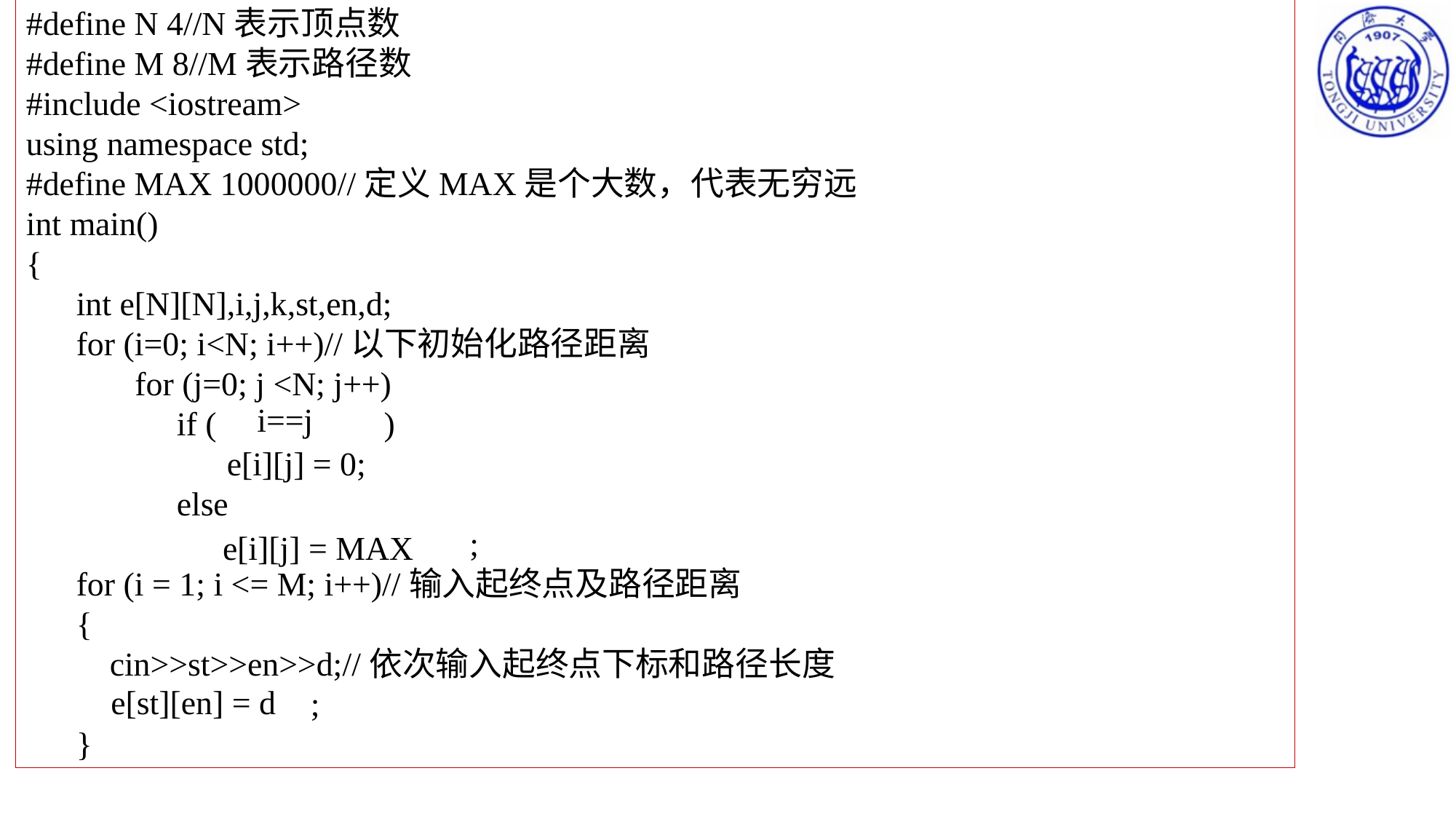

#define N 4//N表示顶点数
#define M 8//M表示路径数
#include <iostream>
using namespace std;
#define MAX 1000000//定义MAX是个大数，代表无穷远
int main()
{
      int e[N][N],i,j,k,st,en,d;
      for (i=0; i<N; i++)//以下初始化路径距离
             for (j=0; j <N; j++)
                  if (                    )
                        e[i][j] = 0;
                  else
                                                     ;
      for (i = 1; i <= M; i++)//输入起终点及路径距离
      {
          cin>>st>>en>>d;//依次输入起终点下标和路径长度
                                  ;
      }
i==j
e[i][j] = MAX
e[st][en] = d